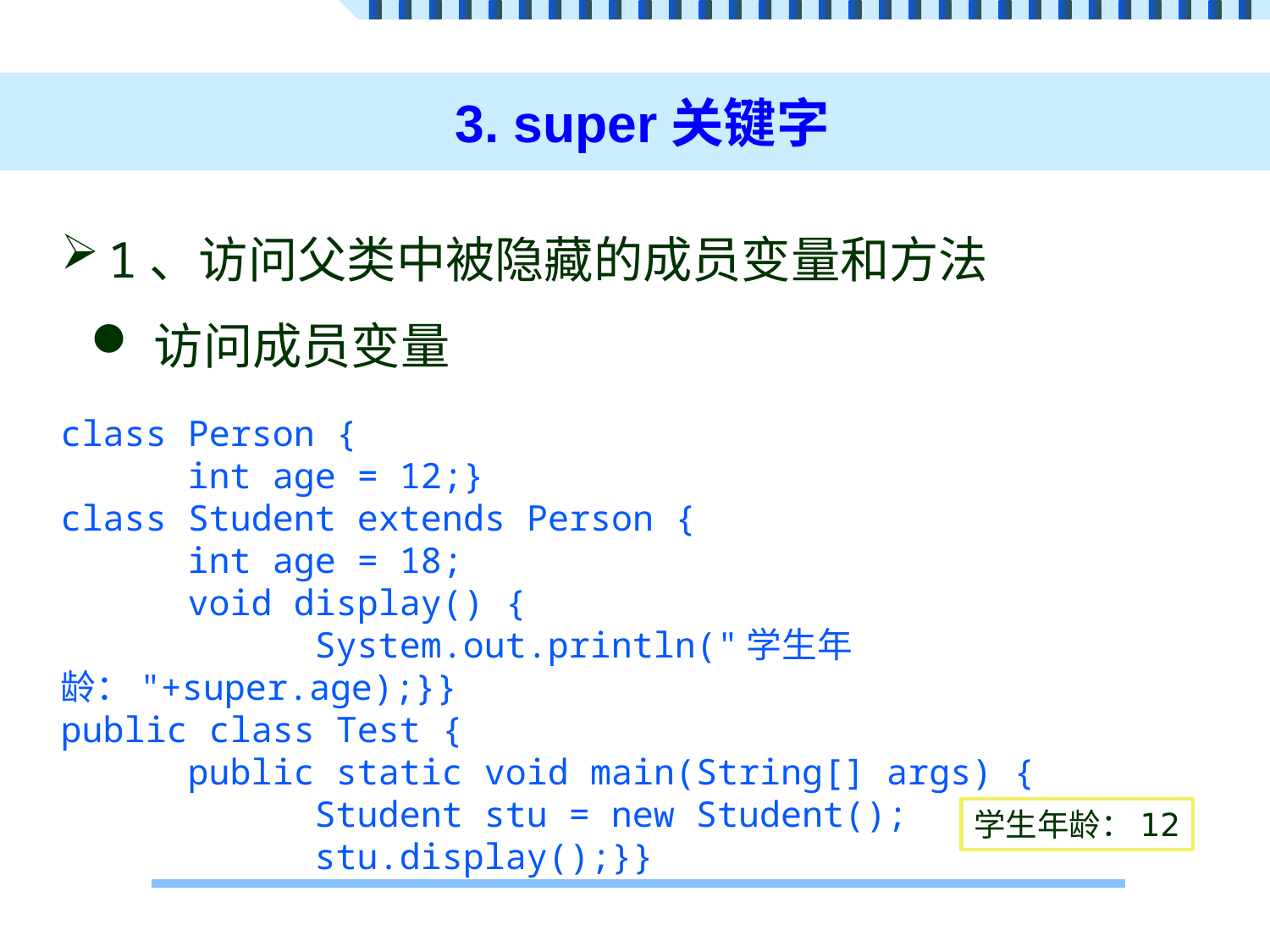

# 3. super关键字
1、访问父类中被隐藏的成员变量和方法
访问成员变量
class Person {
	int age = 12;}
class Student extends Person {
	int age = 18;
	void display() {
		System.out.println("学生年龄："+super.age);}}
public class Test {
	public static void main(String[] args) {
		Student stu = new Student();
		stu.display();}}
学生年龄：12